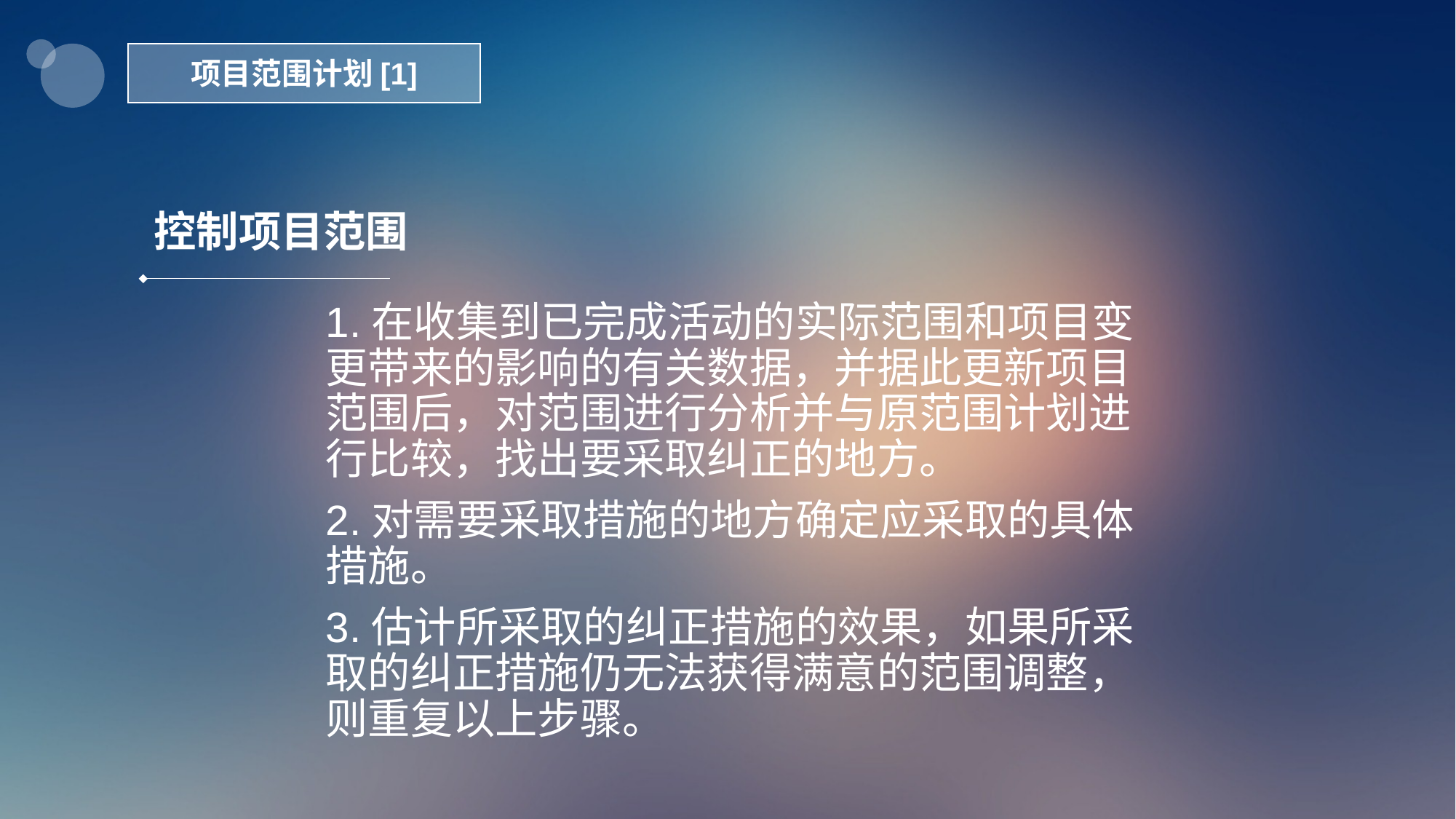

项目范围计划[1]
控制项目范围
1.在收集到已完成活动的实际范围和项目变更带来的影响的有关数据，并据此更新项目范围后，对范围进行分析并与原范围计划进行比较，找出要采取纠正的地方。
2.对需要采取措施的地方确定应采取的具体措施。
3.估计所采取的纠正措施的效果，如果所采取的纠正措施仍无法获得满意的范围调整，则重复以上步骤。